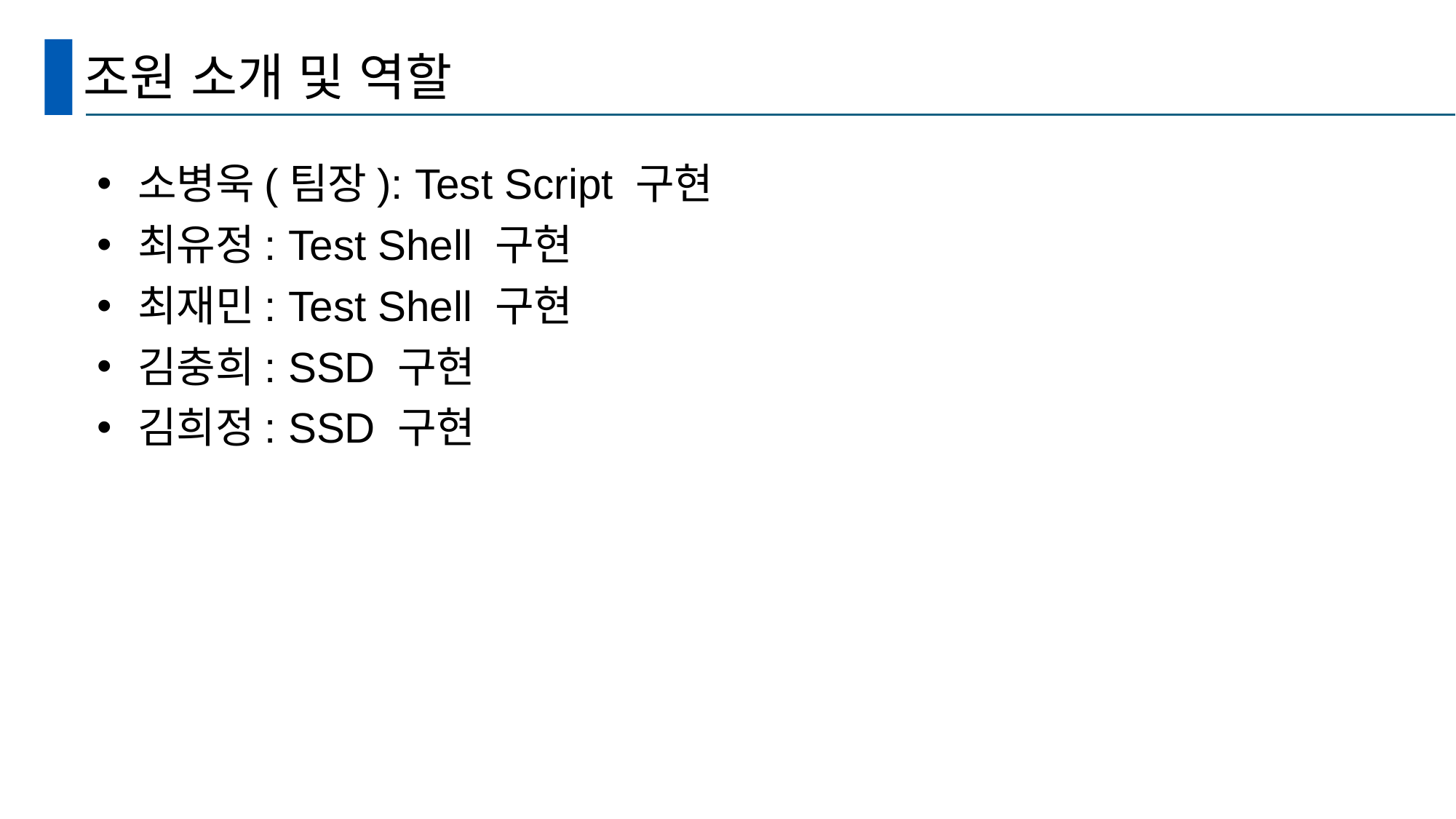

# 조원 소개 및 역할
소병욱(팀장): Test Script 구현
최유정: Test Shell 구현
최재민: Test Shell 구현
김충희: SSD 구현
김희정: SSD 구현